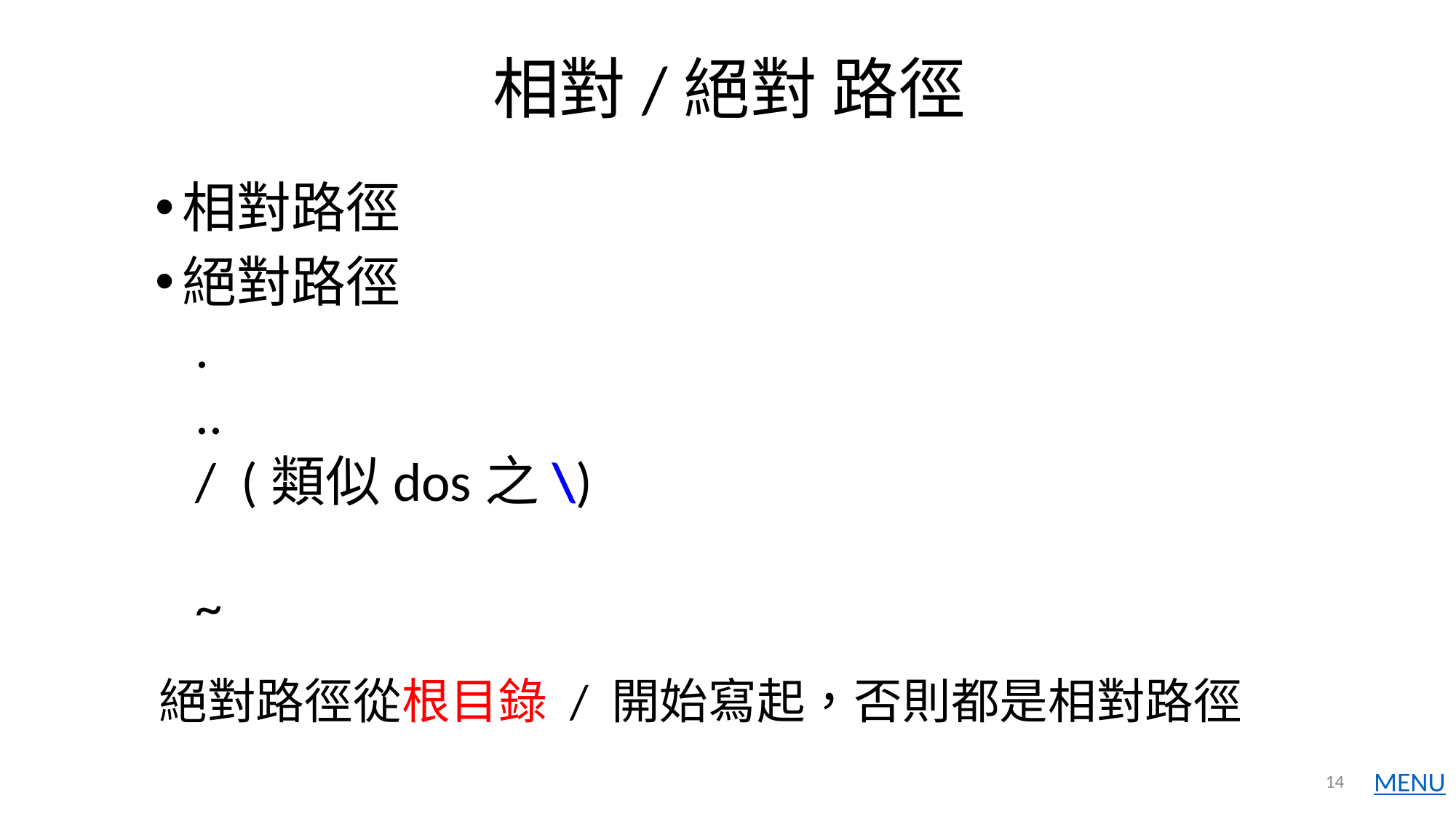

相對/絕對 路徑
相對路徑
絕對路徑
.
..
/  (類似dos之\)
~
絕對路徑從根目錄 / 開始寫起，否則都是相對路徑
14